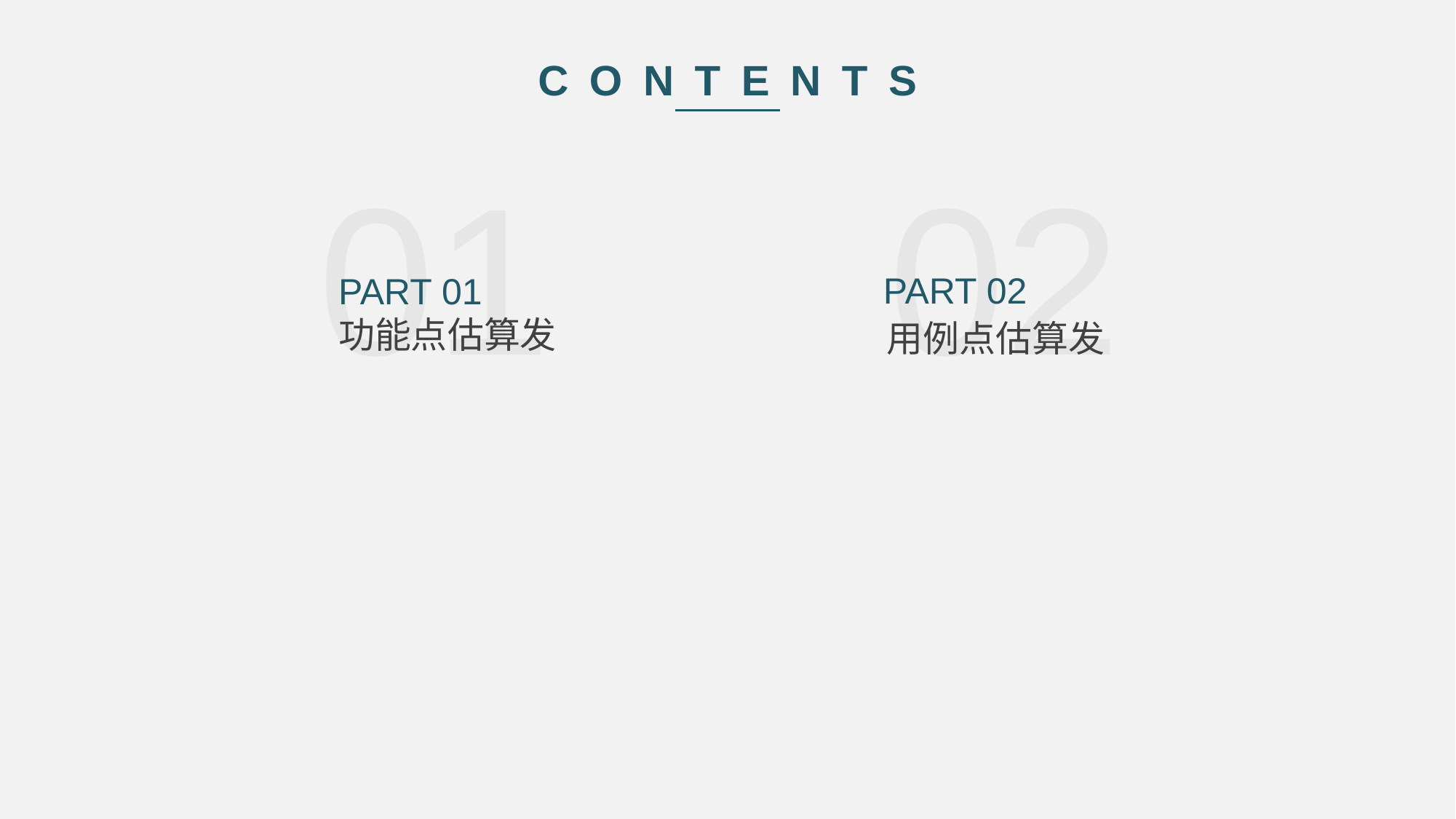

C O N T E N T S
01
02
PART 02
PART 01
功能点估算发
用例点估算发